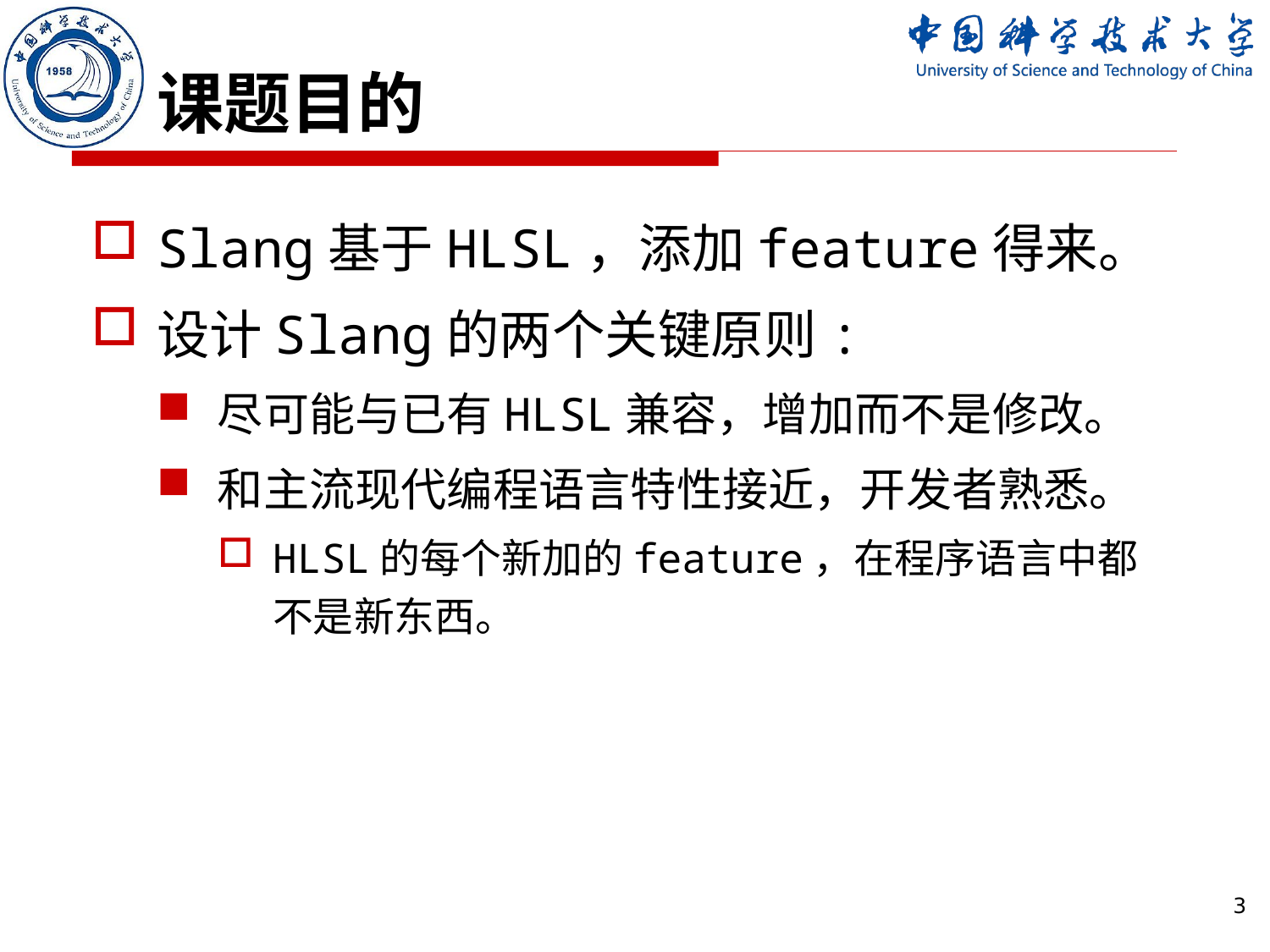

# 课题目的
Slang基于HLSL，添加feature得来。
设计Slang的两个关键原则:
尽可能与已有HLSL兼容，增加而不是修改。
和主流现代编程语言特性接近，开发者熟悉。
HLSL的每个新加的feature，在程序语言中都不是新东西。

3